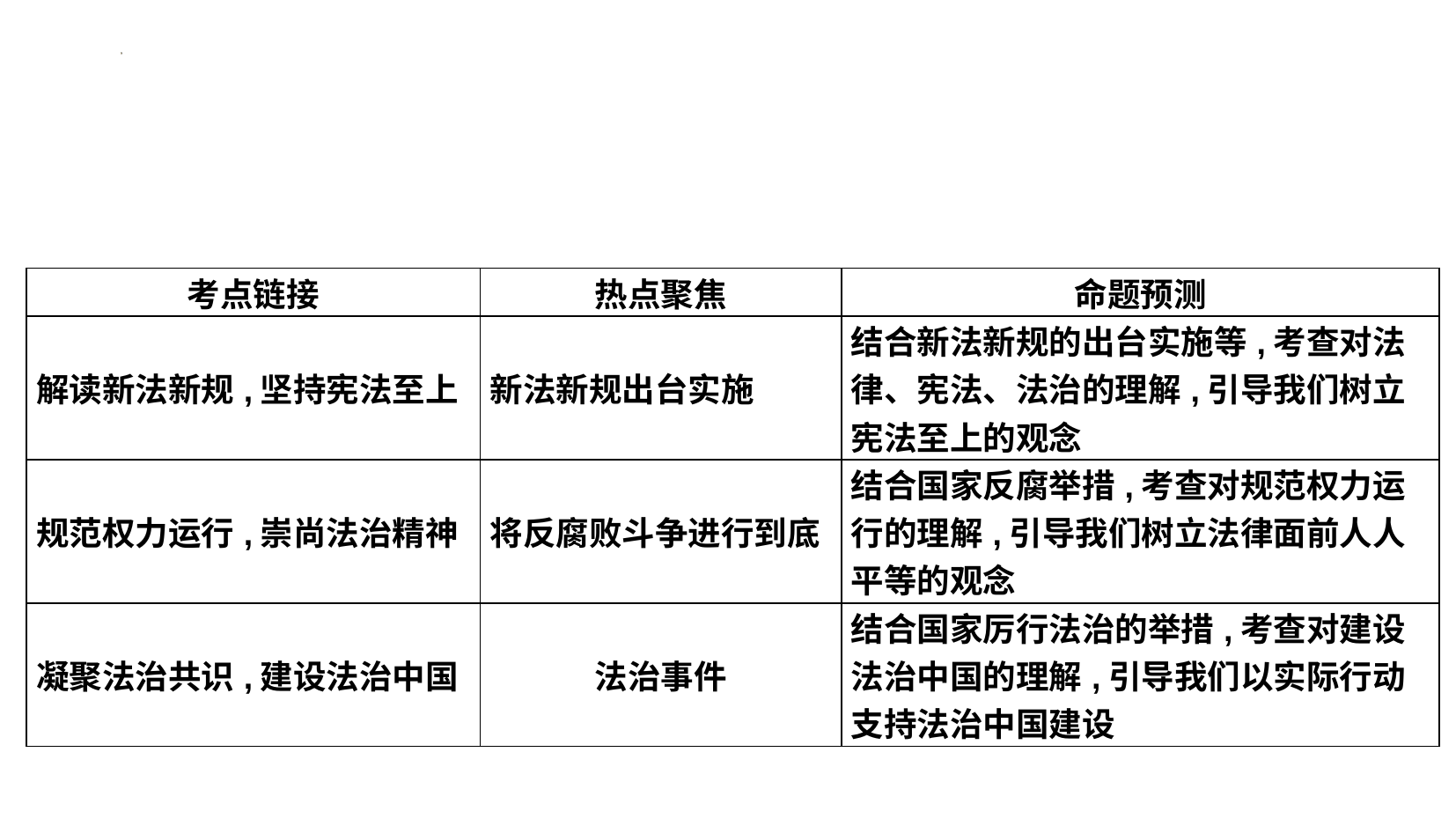

| 考点链接 | 热点聚焦 | 命题预测 |
| --- | --- | --- |
| 解读新法新规,坚持宪法至上 | 新法新规出台实施 | 结合新法新规的出台实施等,考查对法律、宪法、法治的理解,引导我们树立宪法至上的观念 |
| 规范权力运行,崇尚法治精神 | 将反腐败斗争进行到底 | 结合国家反腐举措,考查对规范权力运行的理解,引导我们树立法律面前人人平等的观念 |
| 凝聚法治共识,建设法治中国 | 法治事件 | 结合国家厉行法治的举措,考查对建设法治中国的理解,引导我们以实际行动支持法治中国建设 |